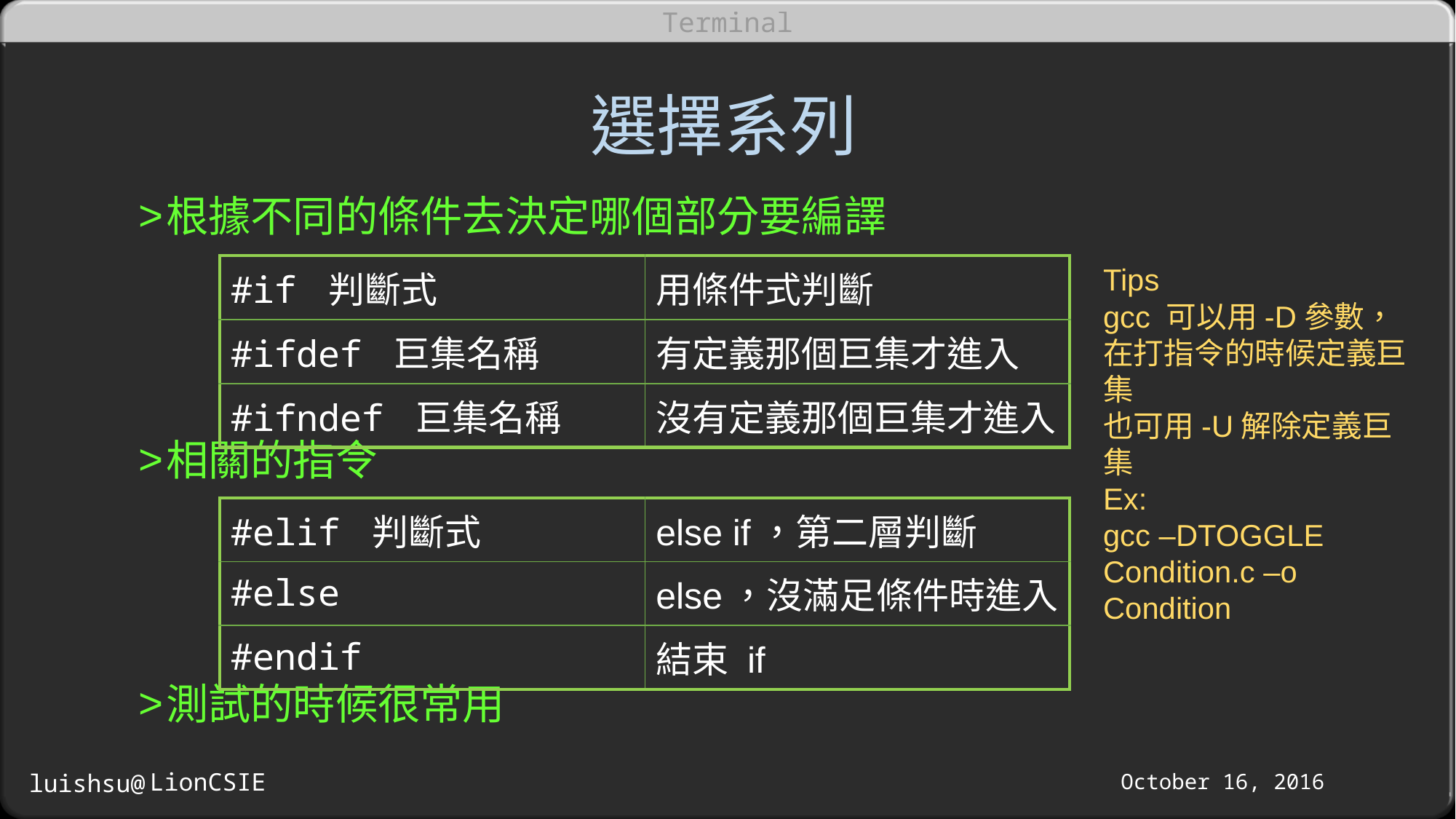

# 選擇系列
根據不同的條件去決定哪個部分要編譯

相關的指令

測試的時候很常用
| #if 判斷式 | 用條件式判斷 |
| --- | --- |
| #ifdef 巨集名稱 | 有定義那個巨集才進入 |
| #ifndef 巨集名稱 | 沒有定義那個巨集才進入 |
Tips
gcc 可以用-D參數，在打指令的時候定義巨集
也可用-U解除定義巨集
Ex:
gcc –DTOGGLE Condition.c –o Condition
| #elif 判斷式 | else if，第二層判斷 |
| --- | --- |
| #else | else，沒滿足條件時進入 |
| #endif | 結束 if |
October 16, 2016
LionCSIE